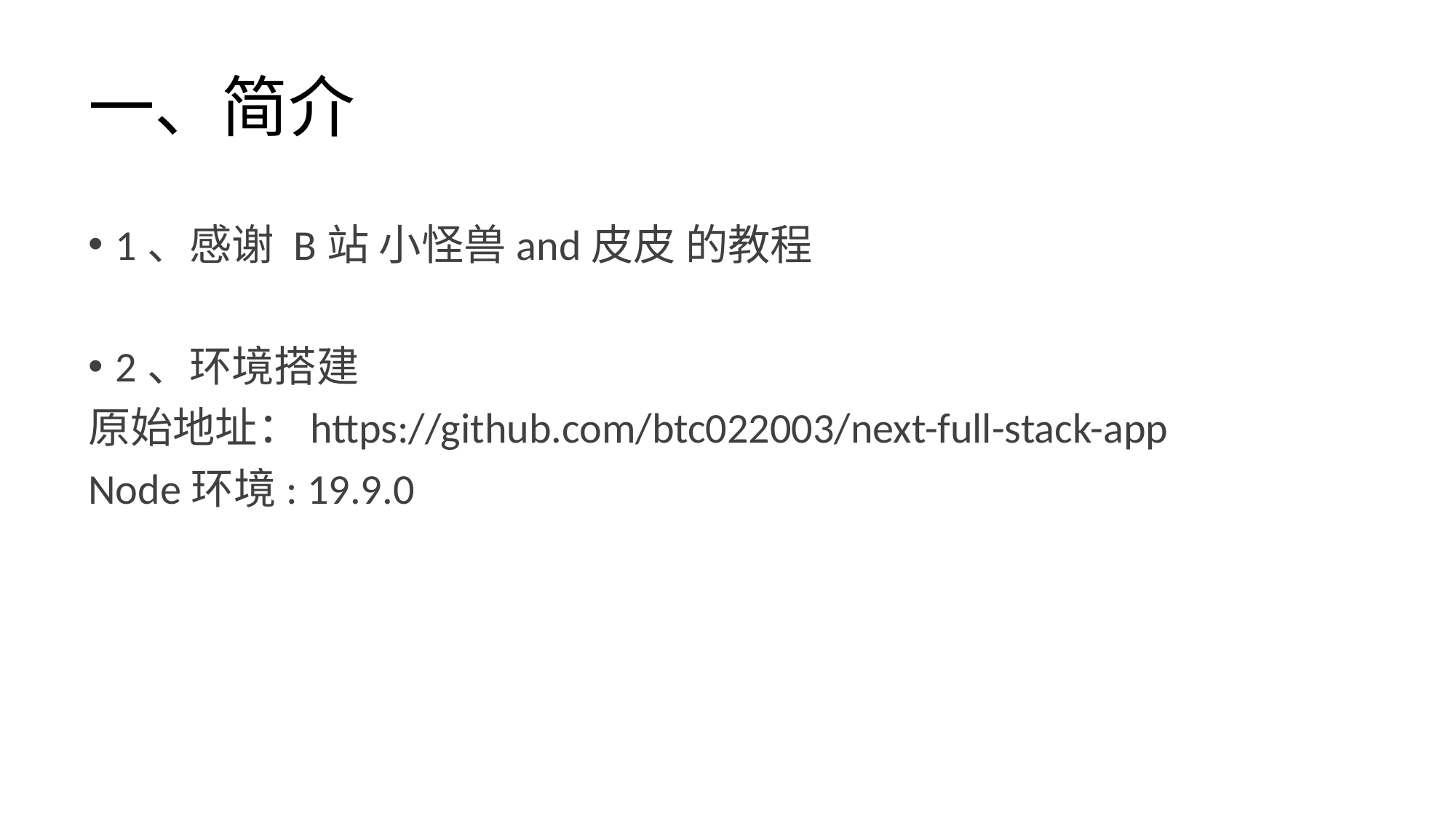

# 一、简介
1、感谢 B站 小怪兽and皮皮 的教程

2、环境搭建
原始地址：https://github.com/btc022003/next-full-stack-app
Node环境: 19.9.0